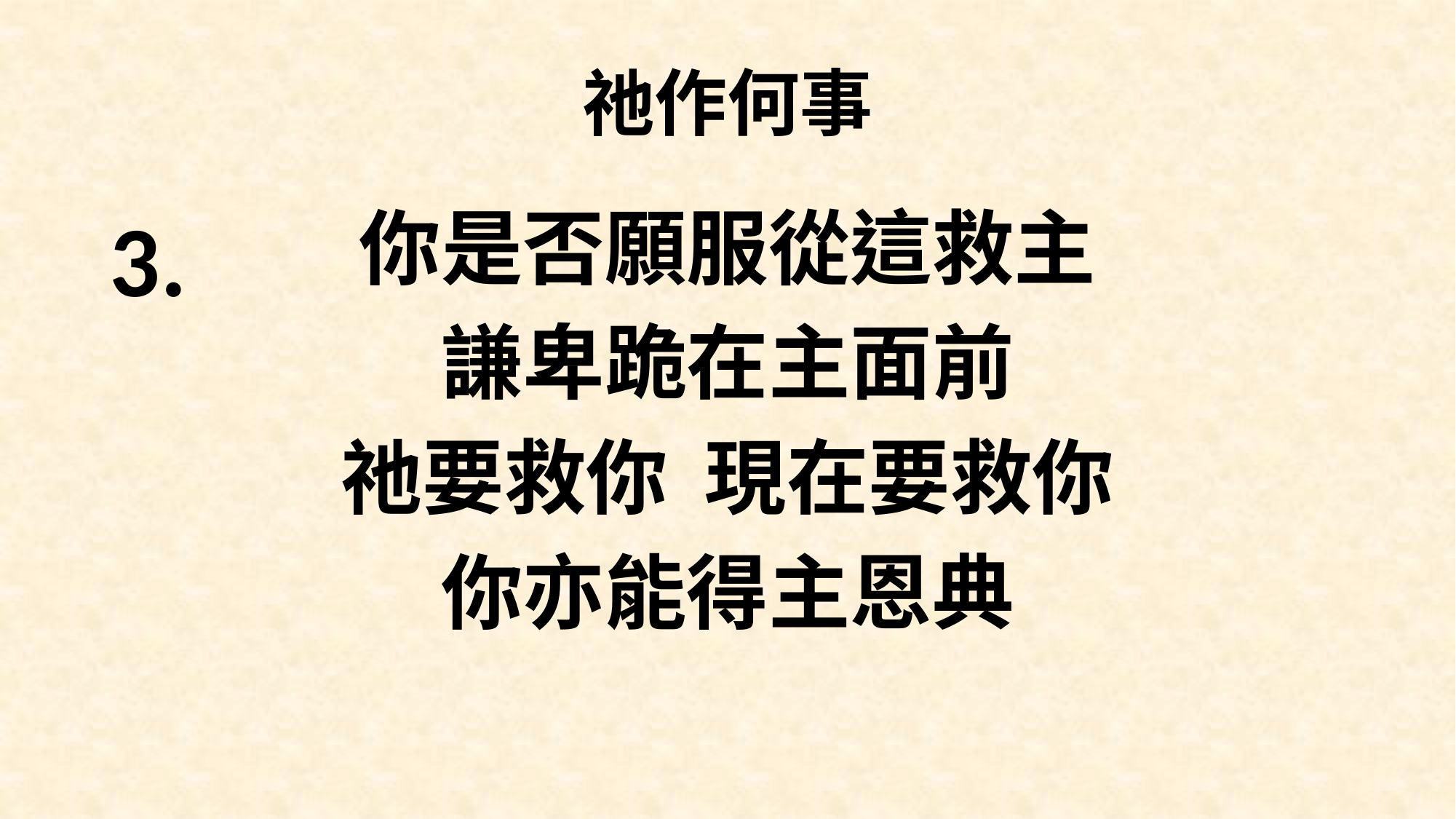

# 祂作何事
你是否願服從這救主
謙卑跪在主面前
祂要救你  現在要救你
你亦能得主恩典
3.